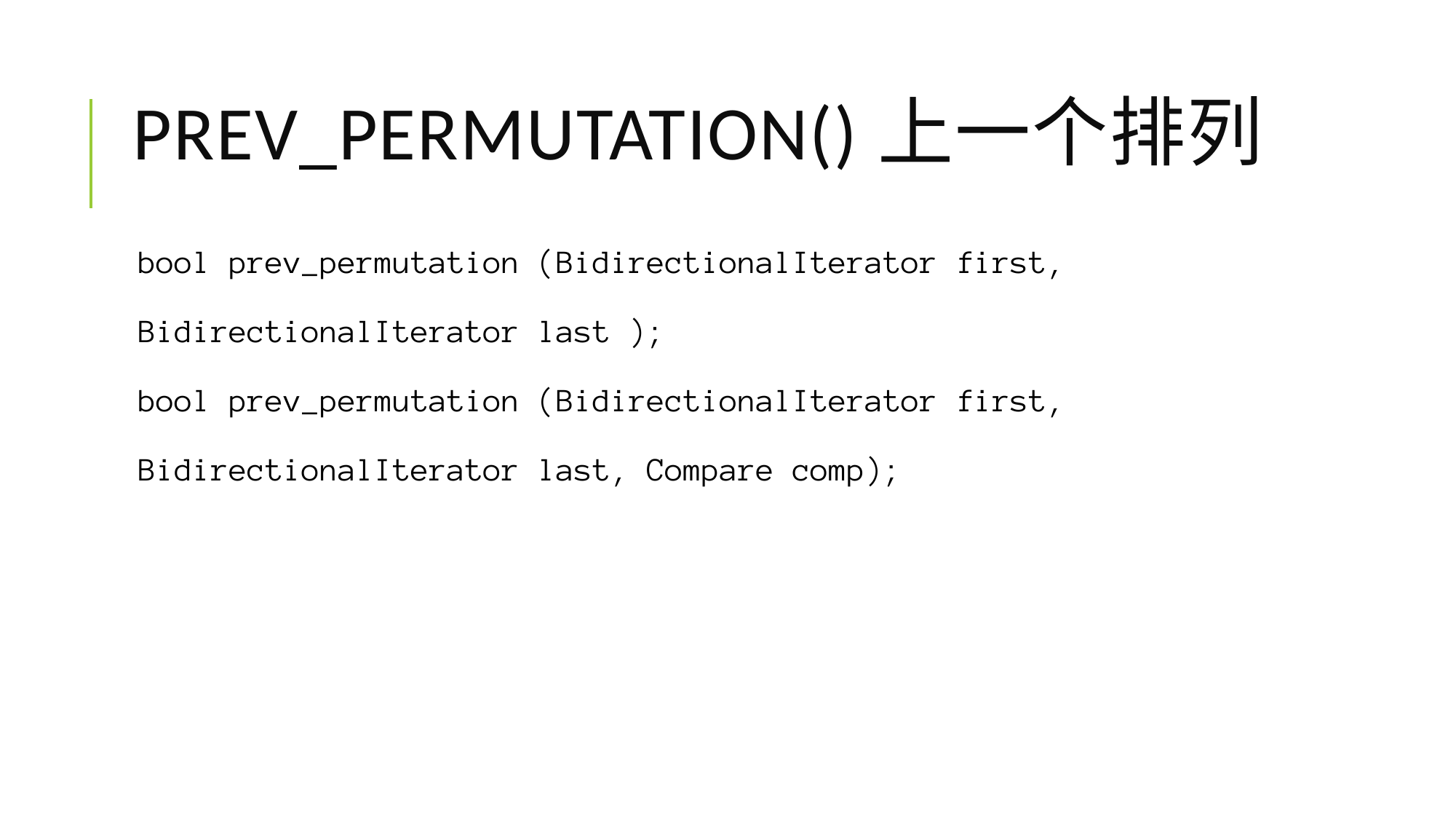

# prev_permutation()上一个排列
bool prev_permutation (BidirectionalIterator first,
BidirectionalIterator last );
bool prev_permutation (BidirectionalIterator first,
BidirectionalIterator last, Compare comp);